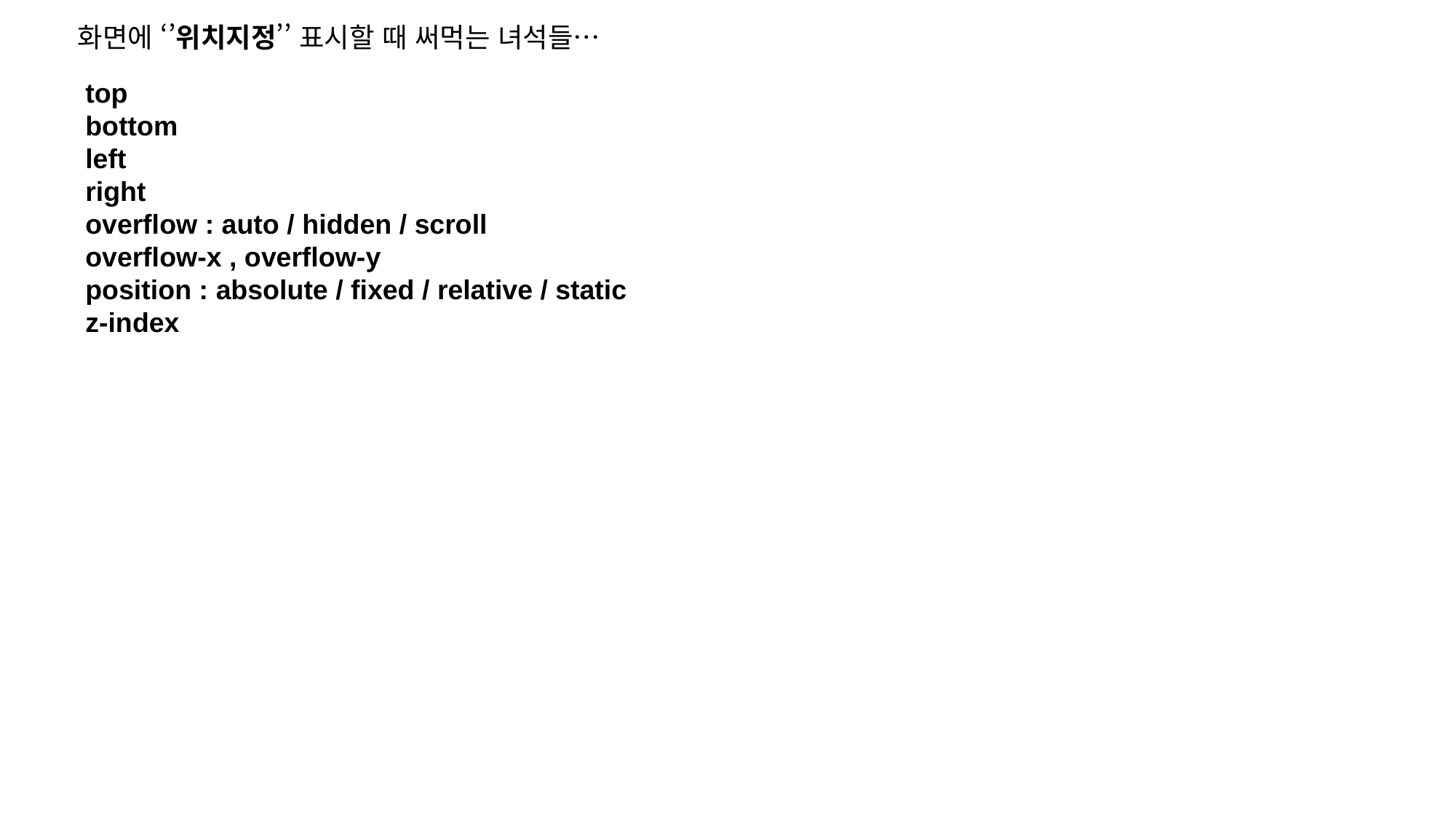

화면에 ‘’위치지정’’ 표시할 때 써먹는 녀석들…
top
bottom
left
right
overflow : auto / hidden / scroll
overflow-x , overflow-y
position : absolute / fixed / relative / static
z-index